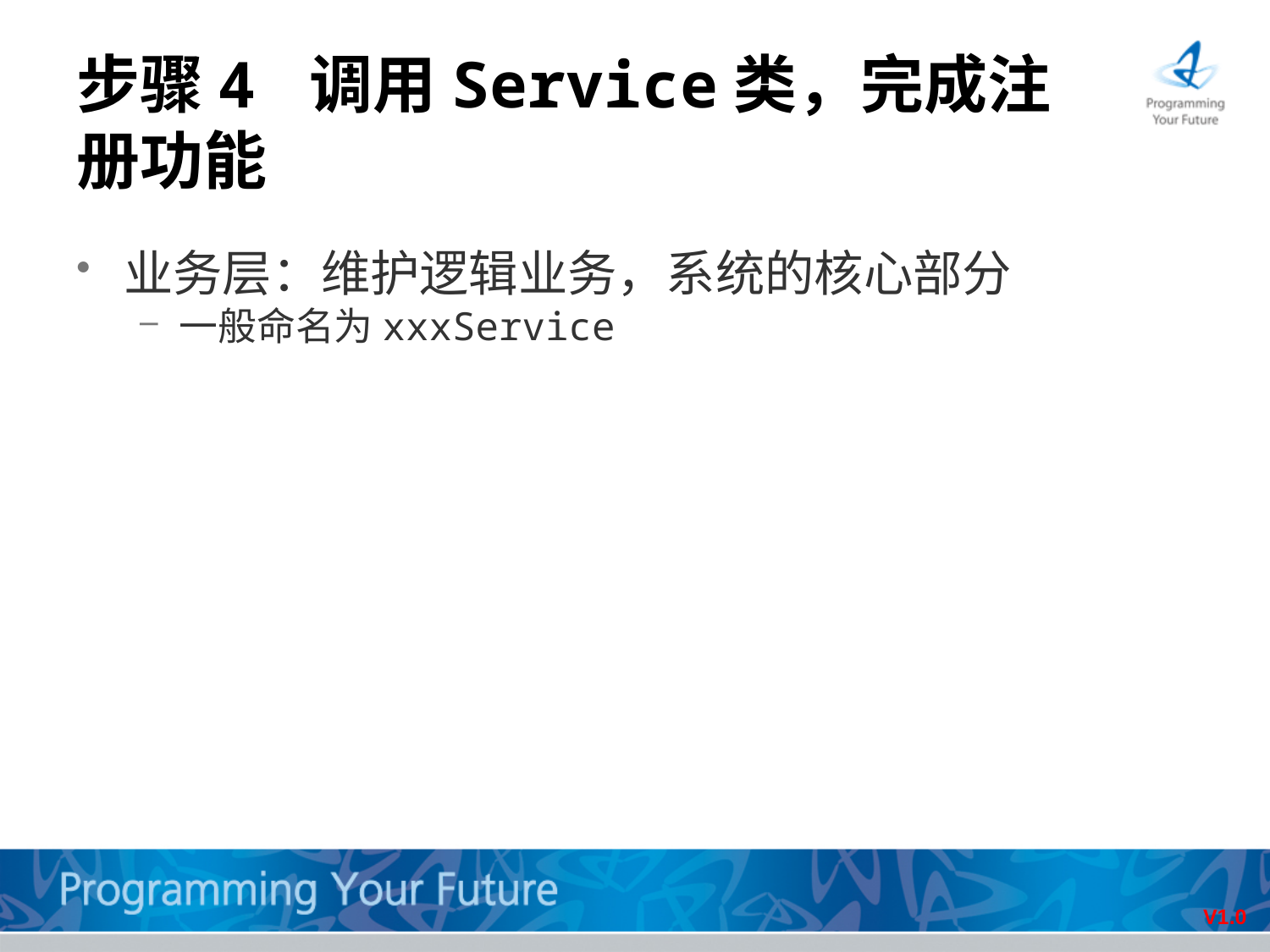

# 步骤4 调用Service类，完成注册功能
业务层：维护逻辑业务，系统的核心部分
一般命名为xxxService